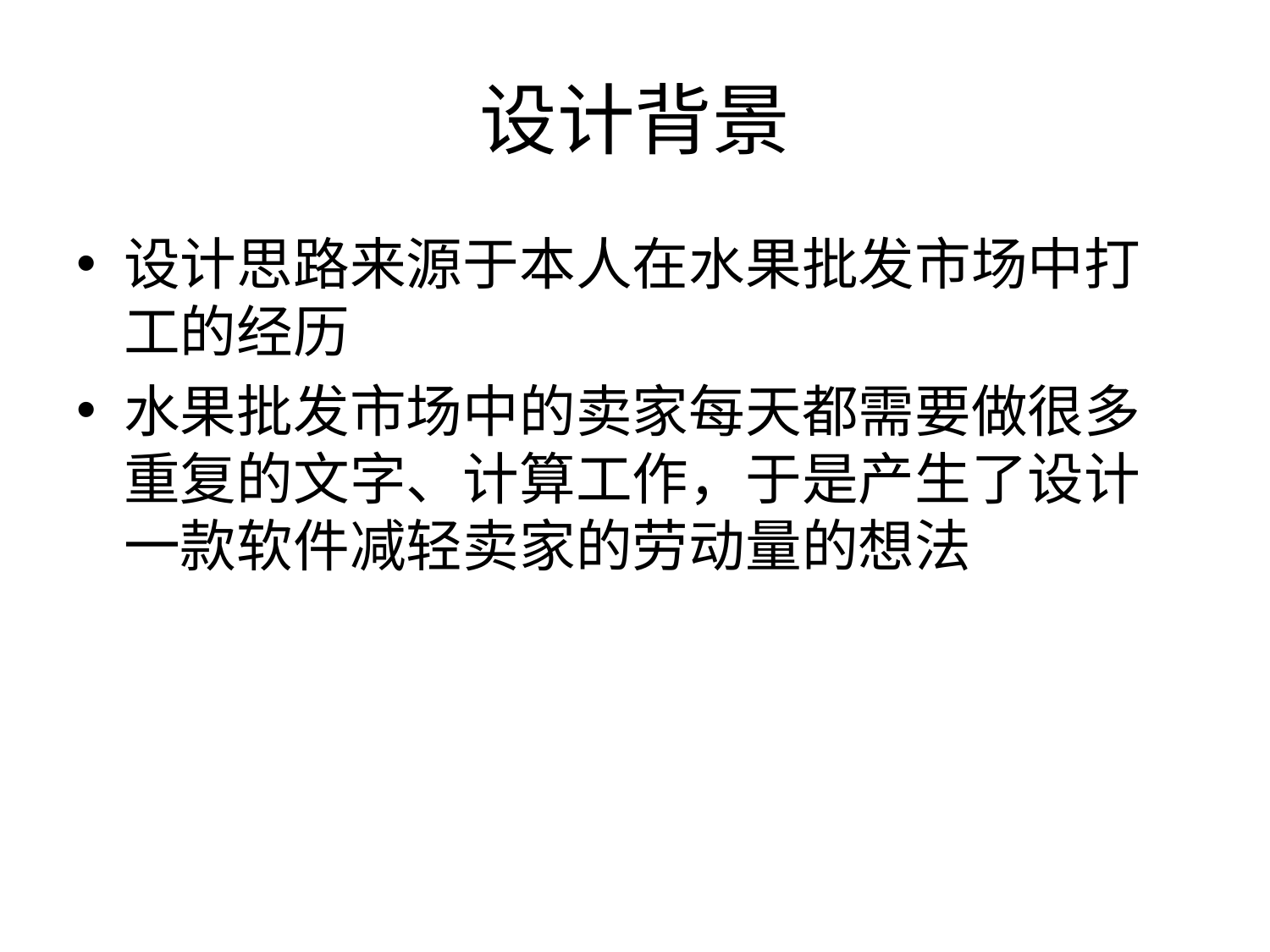

# 设计背景
设计思路来源于本人在水果批发市场中打工的经历
水果批发市场中的卖家每天都需要做很多重复的文字、计算工作，于是产生了设计一款软件减轻卖家的劳动量的想法